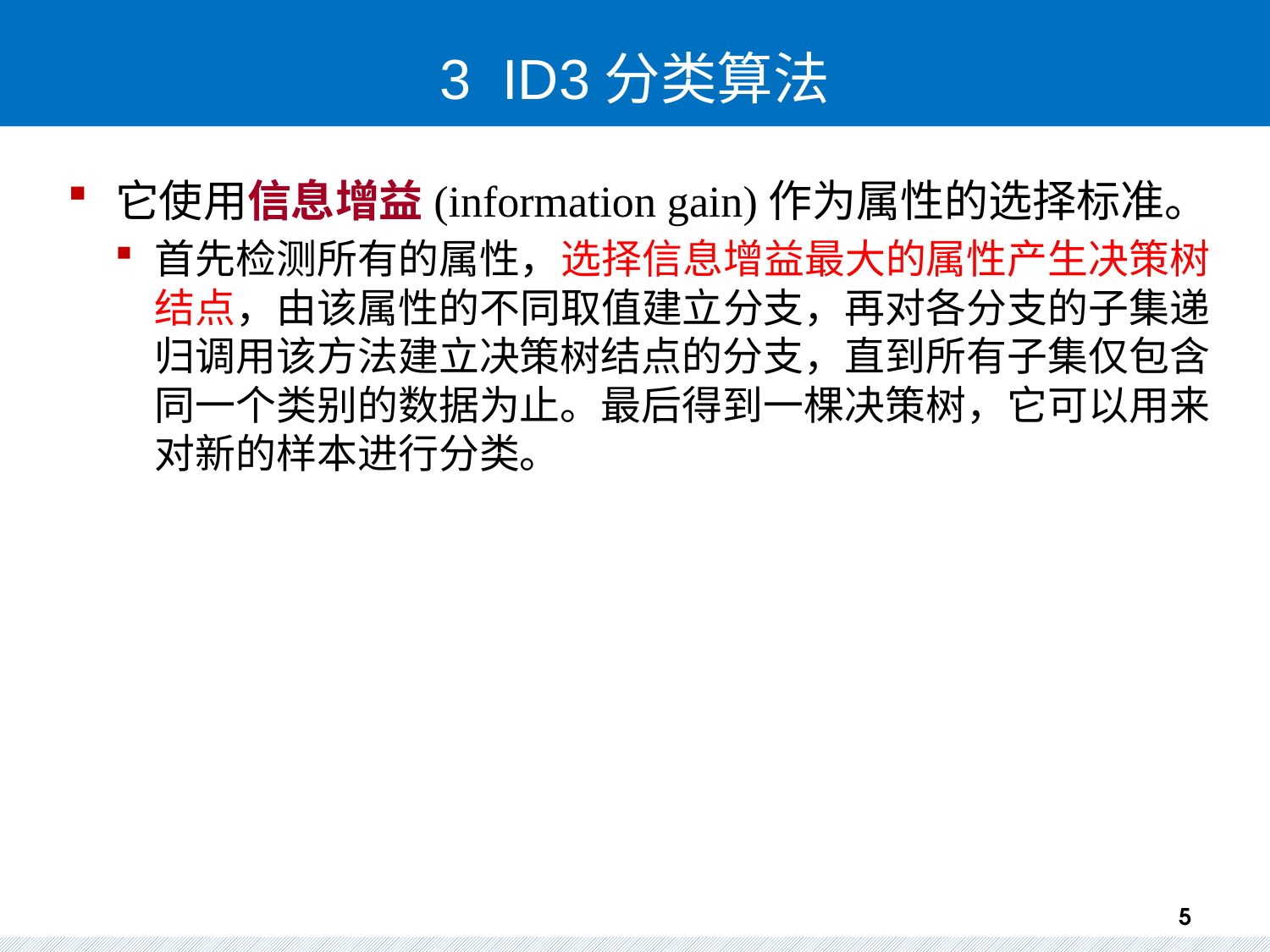

# 3  ID3分类算法
它使用信息增益(information gain)作为属性的选择标准。
首先检测所有的属性，选择信息增益最大的属性产生决策树结点，由该属性的不同取值建立分支，再对各分支的子集递归调用该方法建立决策树结点的分支，直到所有子集仅包含同一个类别的数据为止。最后得到一棵决策树，它可以用来对新的样本进行分类。